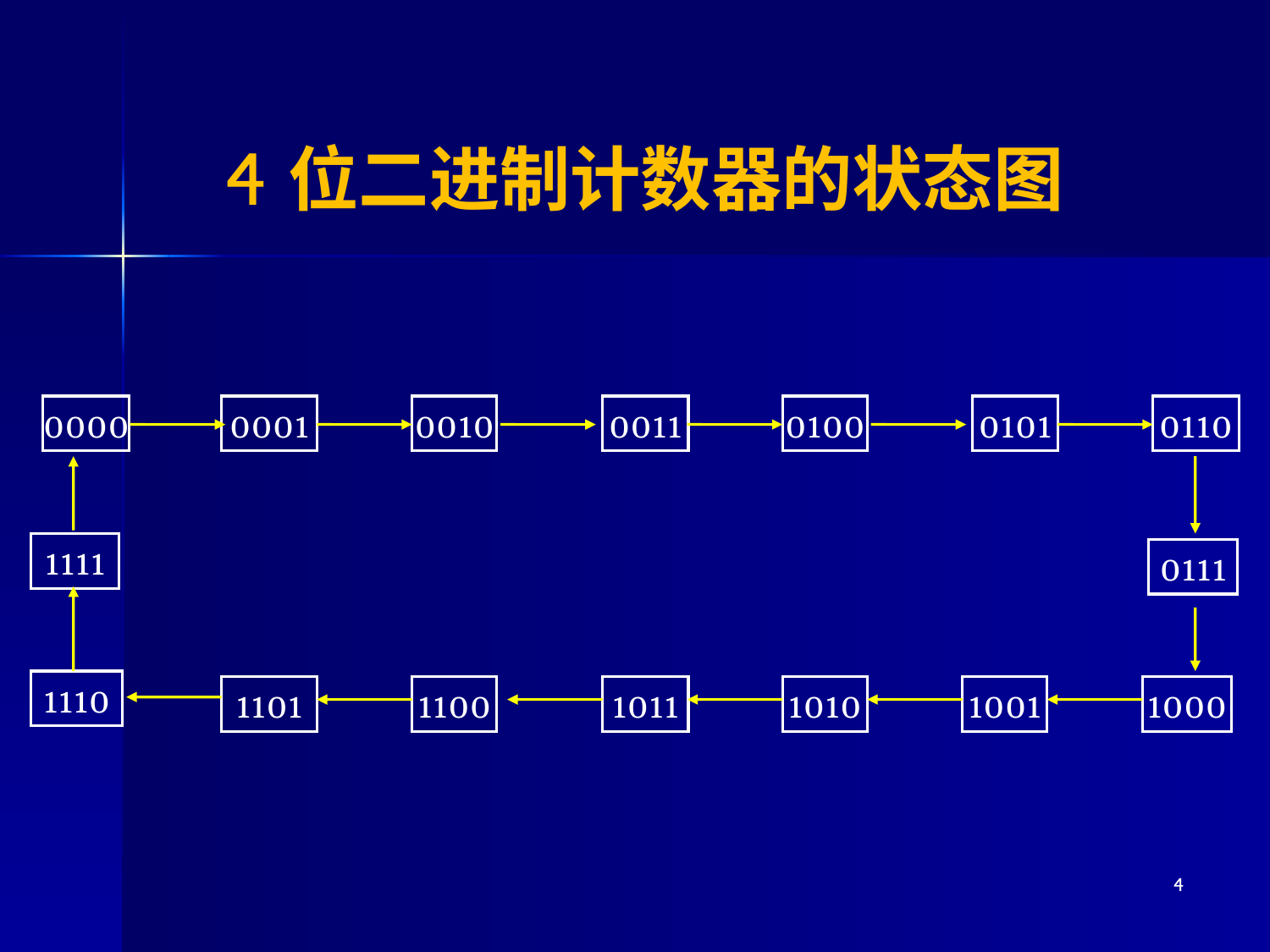

# 4位二进制计数器的状态图
0000
0001
0010
0011
0100
0101
0110

1111
0111

1110
1101
1100
1011
1010
1001
1000

4